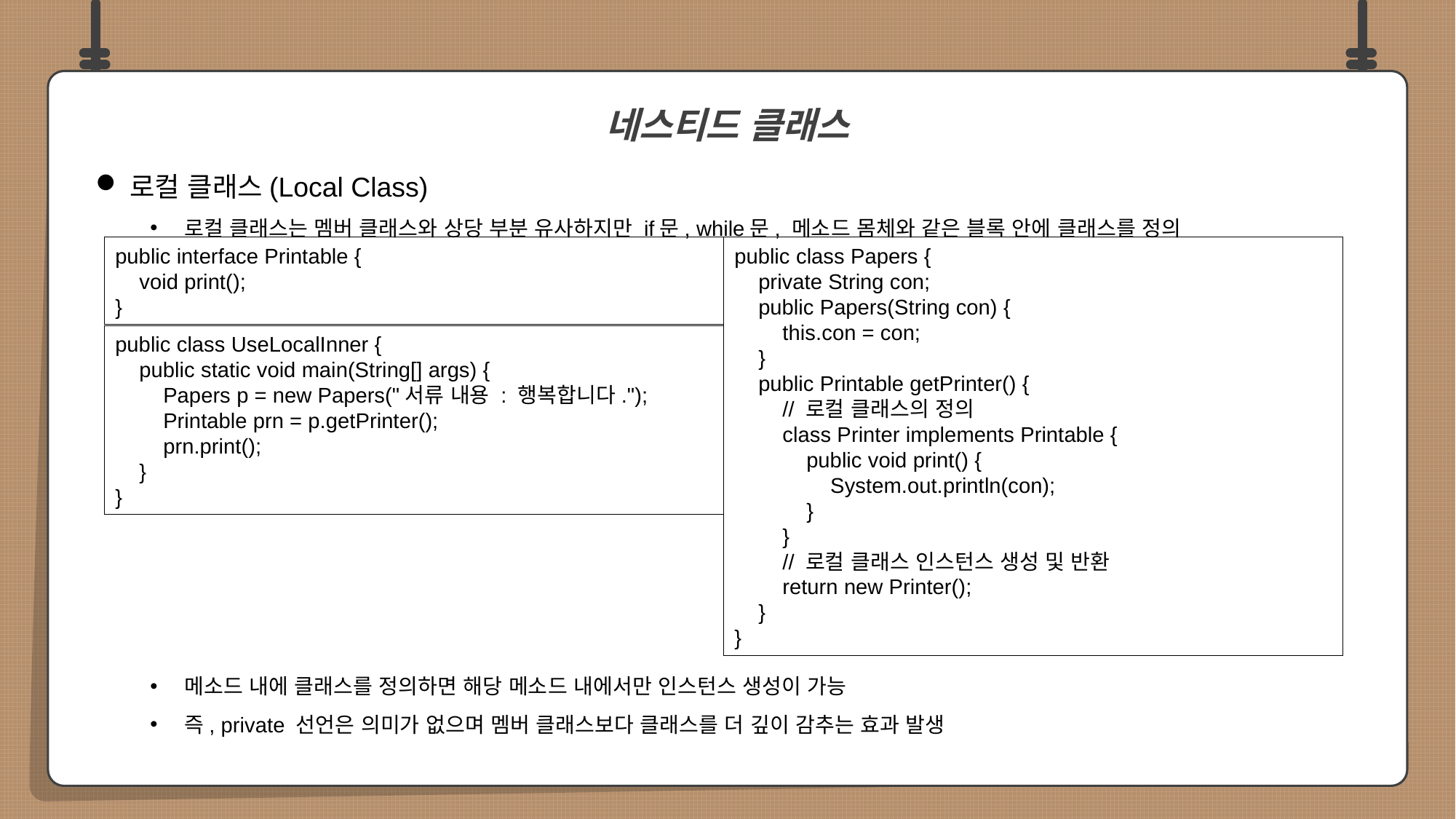

로컬 클래스(Local Class)
로컬 클래스는 멤버 클래스와 상당 부분 유사하지만 if문, while문, 메소드 몸체와 같은 블록 안에 클래스를 정의

메소드 내에 클래스를 정의하면 해당 메소드 내에서만 인스턴스 생성이 가능
즉, private 선언은 의미가 없으며 멤버 클래스보다 클래스를 더 깊이 감추는 효과 발생
네스티드 클래스

public interface Printable {
    void print();
}
public class Papers {
    private String con;
    public Papers(String con) {
        this.con = con;
    }
    public Printable getPrinter() {
        // 로컬 클래스의 정의
        class Printer implements Printable {
            public void print() {
                System.out.println(con);
            }
        }
        // 로컬 클래스 인스턴스 생성 및 반환
        return new Printer();
    }
}
public class UseLocalInner {
    public static void main(String[] args) {
        Papers p = new Papers("서류 내용 : 행복합니다.");
        Printable prn = p.getPrinter();
        prn.print();
    }
}